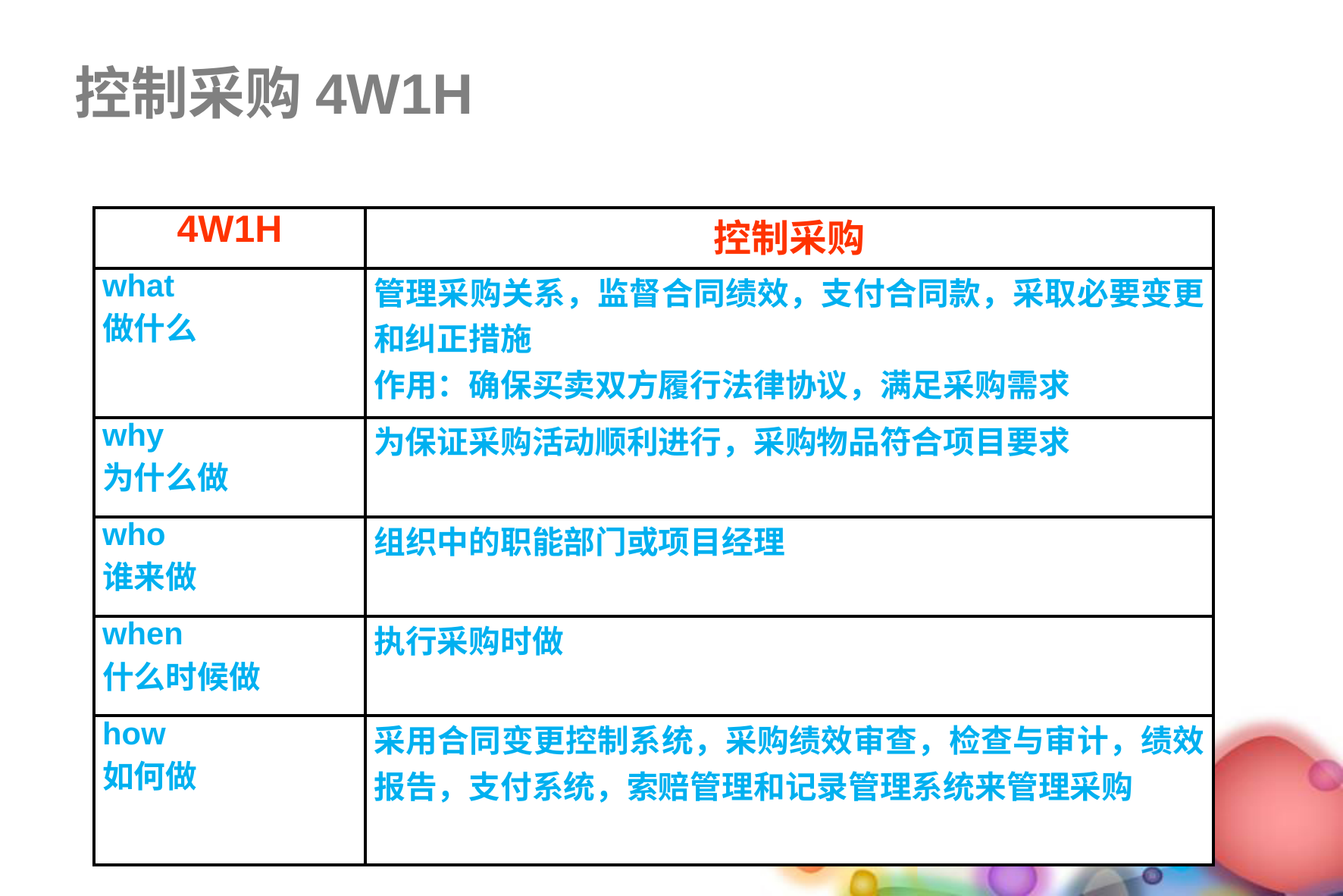

控制采购4W1H
| 4W1H | 控制采购 |
| --- | --- |
| what 做什么 | 管理采购关系，监督合同绩效，支付合同款，采取必要变更和纠正措施 作用：确保买卖双方履行法律协议，满足采购需求 |
| why 为什么做 | 为保证采购活动顺利进行，采购物品符合项目要求 |
| who 谁来做 | 组织中的职能部门或项目经理 |
| when 什么时候做 | 执行采购时做 |
| how 如何做 | 采用合同变更控制系统，采购绩效审查，检查与审计，绩效报告，支付系统，索赔管理和记录管理系统来管理采购 |